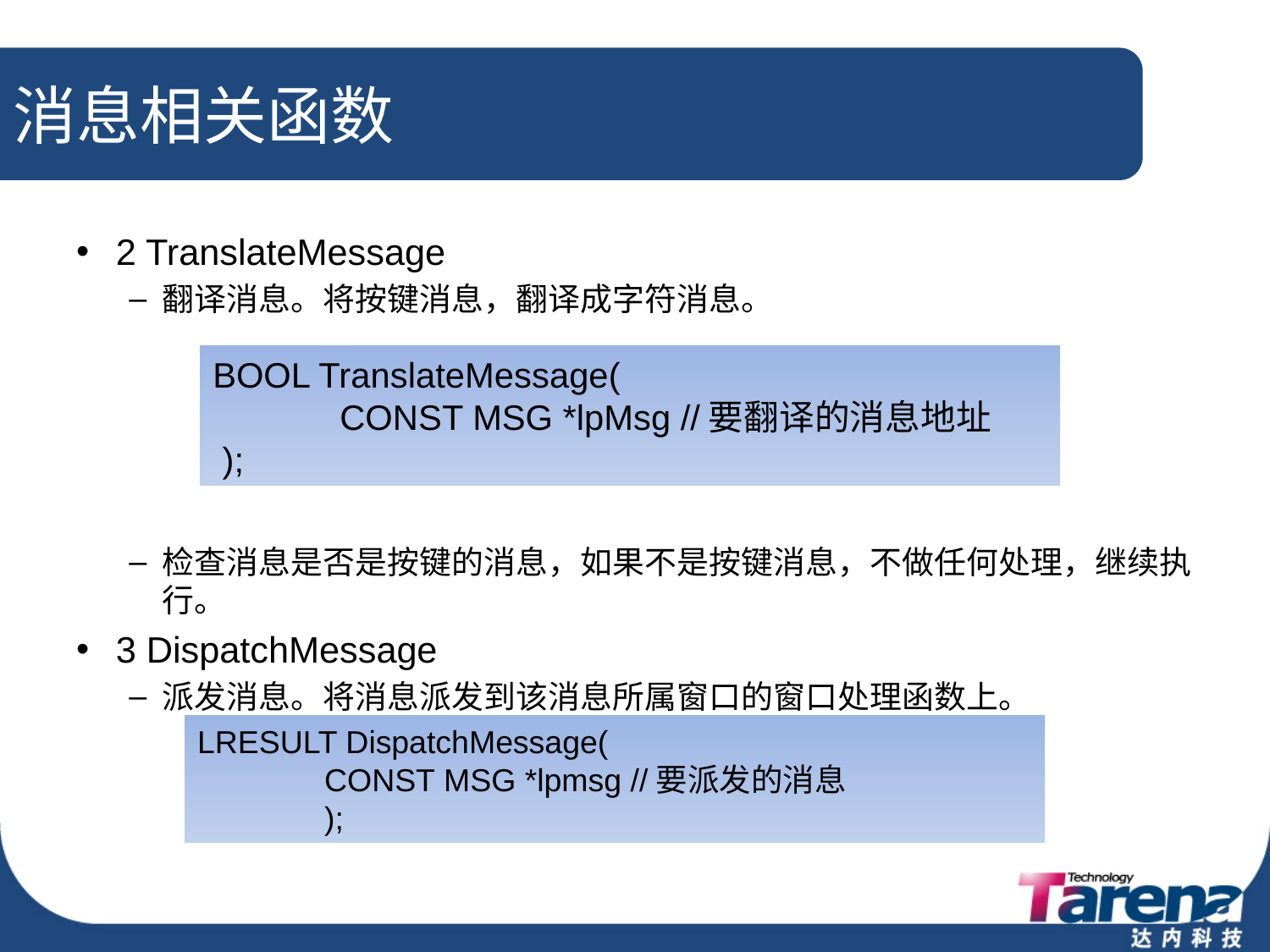

# 消息相关函数
2 TranslateMessage
翻译消息。将按键消息，翻译成字符消息。

检查消息是否是按键的消息，如果不是按键消息，不做任何处理，继续执行。
3 DispatchMessage
派发消息。将消息派发到该消息所属窗口的窗口处理函数上。

BOOL TranslateMessage(
    	CONST MSG *lpMsg //要翻译的消息地址
 );
LRESULT DispatchMessage(
    	CONST MSG *lpmsg //要派发的消息
	);